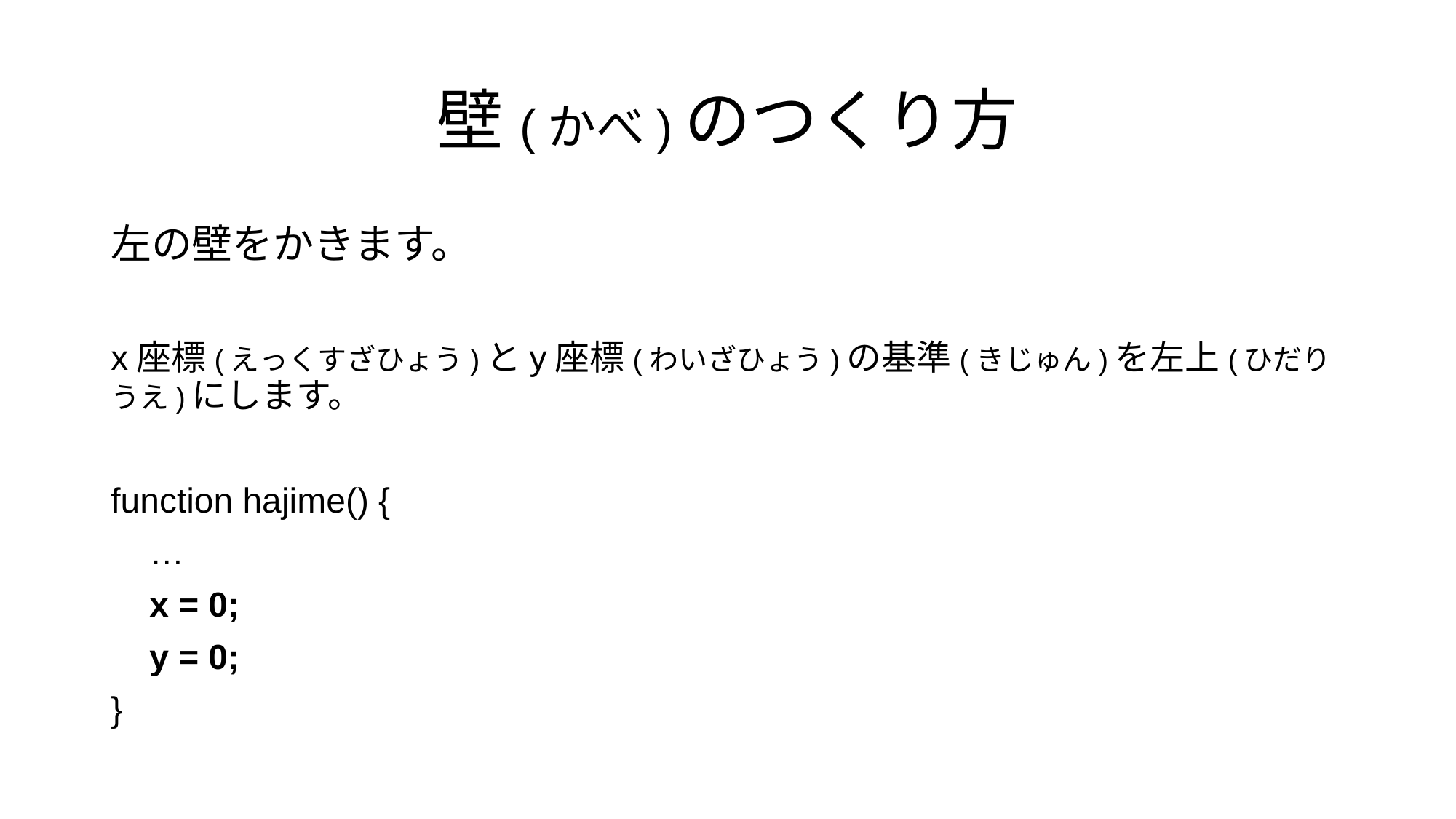

# 壁(かべ)のつくり方
左の壁をかきます。

x座標(えっくすざひょう)とy座標(わいざひょう)の基準(きじゅん)を左上(ひだりうえ)にします。

function hajime() {
    …
    x = 0;
    y = 0;
}